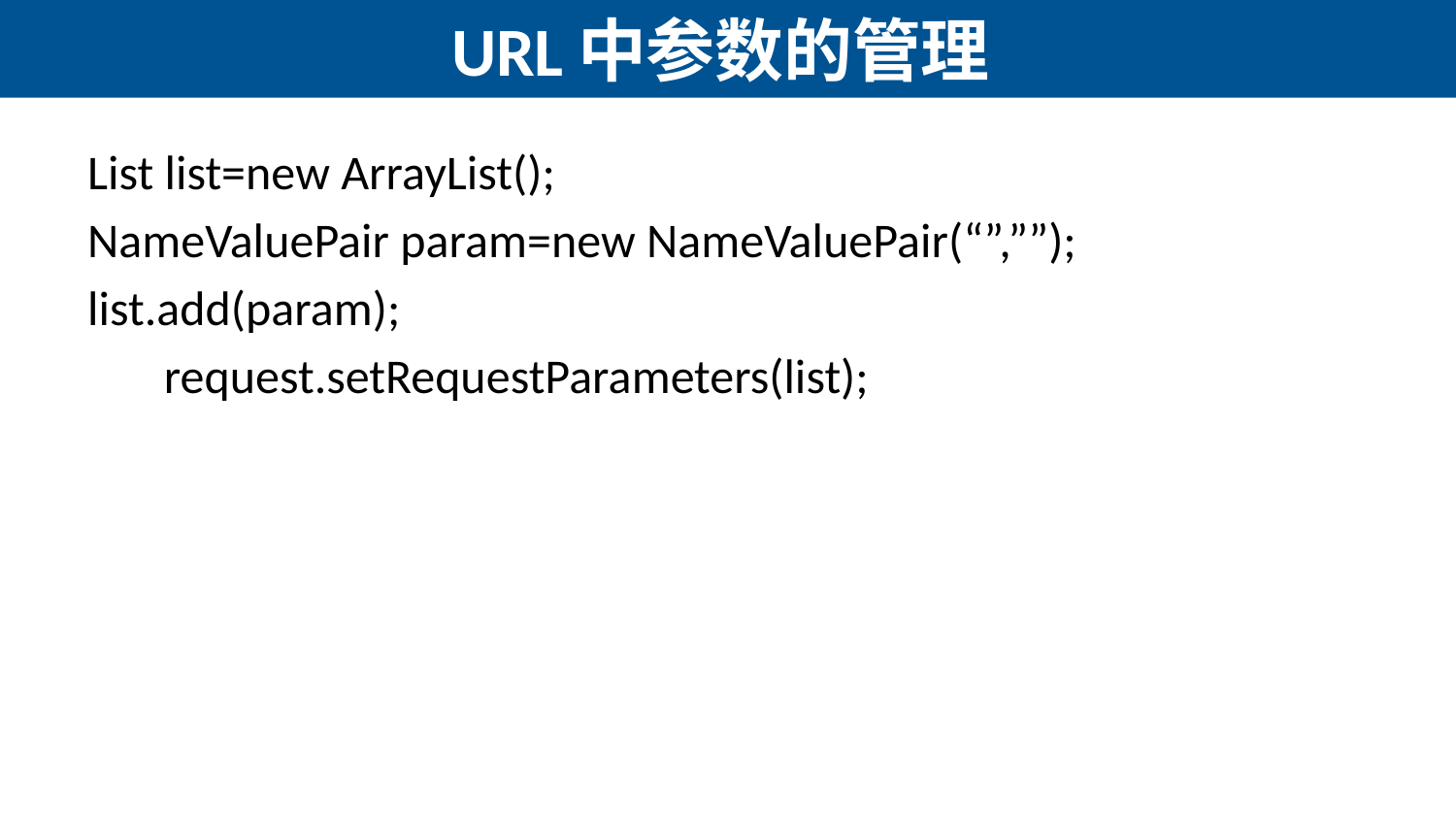

# URL中参数的管理
List list=new ArrayList();
NameValuePair param=new NameValuePair(“”,””);
list.add(param);
       request.setRequestParameters(list);